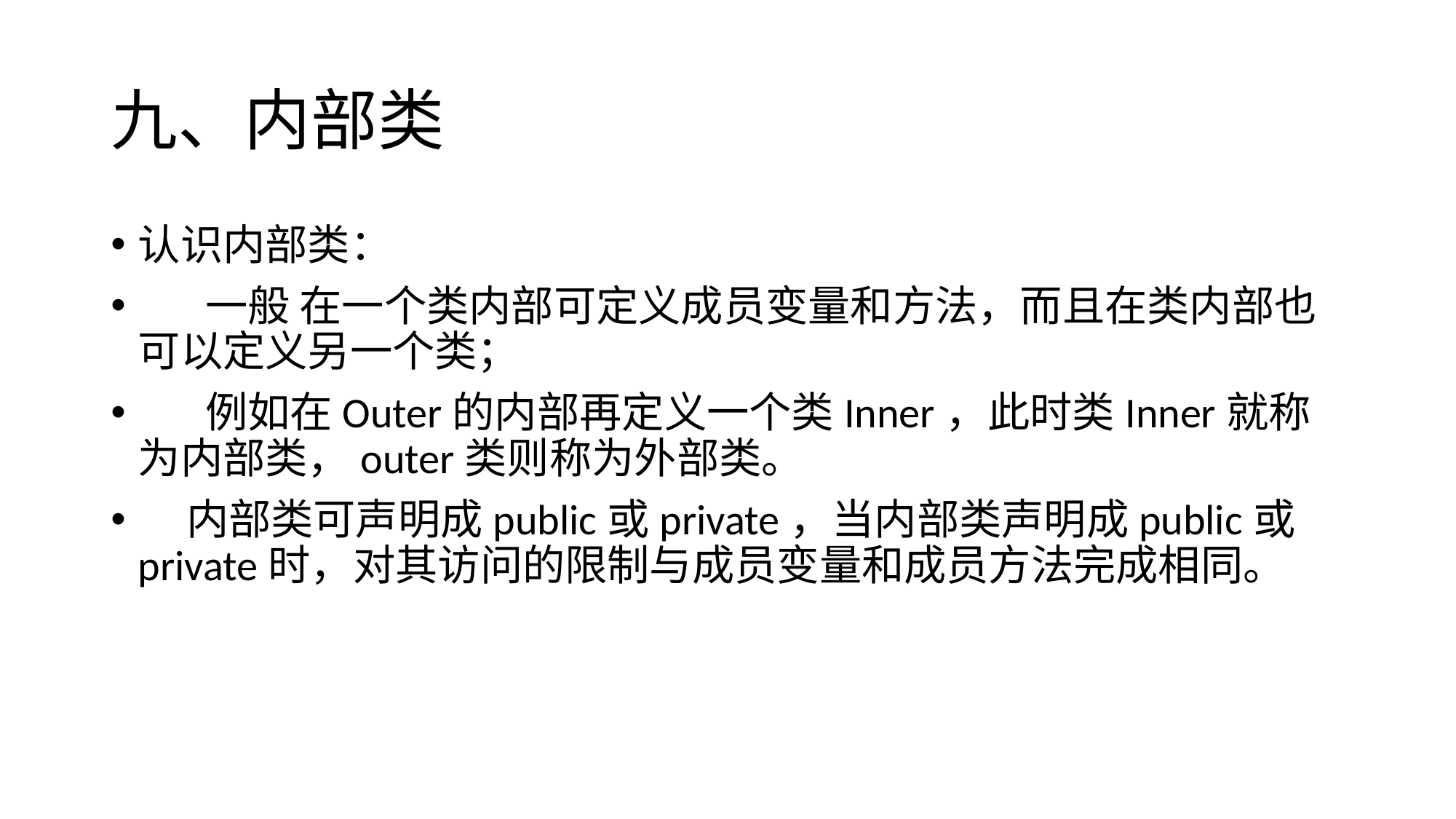

# 九、内部类
认识内部类：
      一般 在一个类内部可定义成员变量和方法，而且在类内部也可以定义另一个类；
      例如在Outer的内部再定义一个类Inner，此时类Inner就称为内部类，outer类则称为外部类。
    内部类可声明成public或private，当内部类声明成public或private时，对其访问的限制与成员变量和成员方法完成相同。